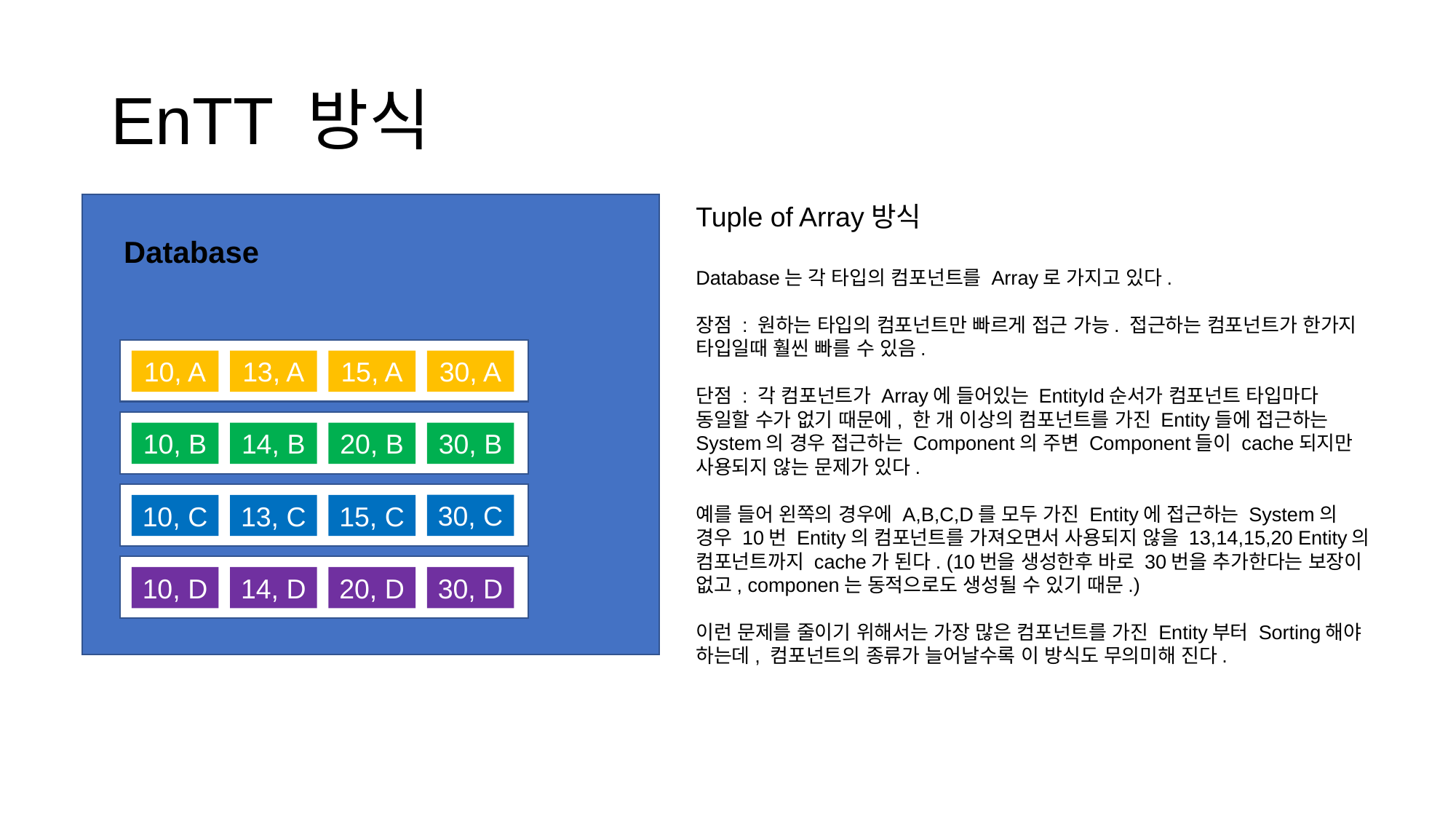

# EnTT 방식

Tuple of Array방식

Database는 각 타입의 컴포넌트를 Array로 가지고 있다.

장점 : 원하는 타입의 컴포넌트만 빠르게 접근 가능. 접근하는 컴포넌트가 한가지 타입일때 훨씬 빠를 수 있음.

단점 : 각 컴포넌트가 Array에 들어있는 EntityId순서가 컴포넌트 타입마다 동일할 수가 없기 때문에, 한 개 이상의 컴포넌트를 가진 Entity들에 접근하는System의 경우 접근하는 Component의 주변 Component들이 cache되지만 사용되지 않는 문제가 있다.

예를 들어 왼쪽의 경우에 A,B,C,D를 모두 가진 Entity에 접근하는 System의 경우 10번 Entity의 컴포넌트를 가져오면서 사용되지 않을 13,14,15,20 Entity의 컴포넌트까지 cache가 된다. (10번을 생성한후 바로 30번을 추가한다는 보장이 없고, componen는 동적으로도 생성될 수 있기 때문.)

이런 문제를 줄이기 위해서는 가장 많은 컴포넌트를 가진 Entity부터 Sorting해야 하는데, 컴포넌트의 종류가 늘어날수록 이 방식도 무의미해 진다.
Database

30, A
10, A
13, A
15, A

30, B
10, B
14, B
20, B

30, C
10, C
13, C
15, C

30, D
10, D
14, D
20, D